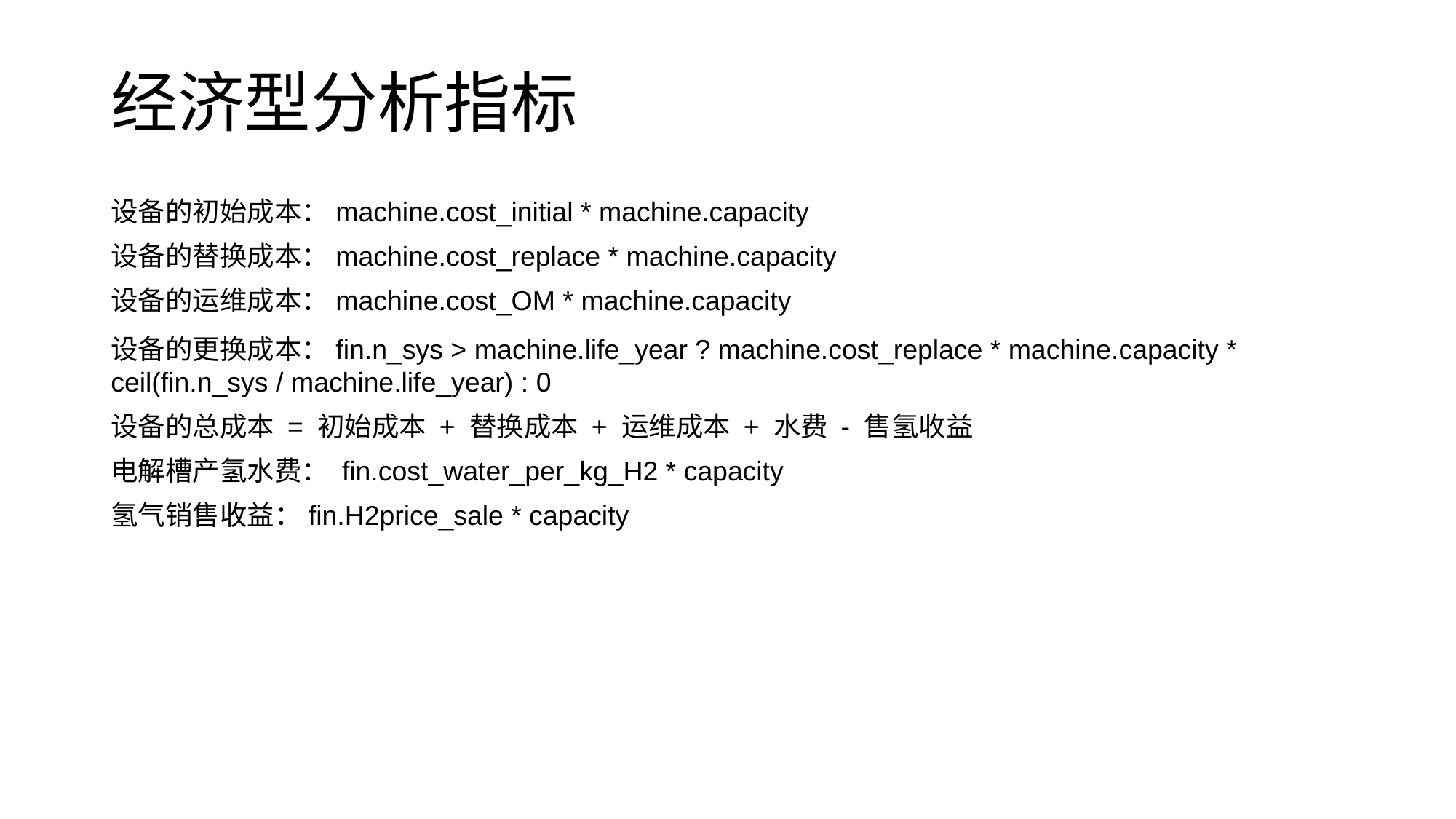

# 经济型分析指标
设备的初始成本：machine.cost_initial * machine.capacity
设备的替换成本：machine.cost_replace * machine.capacity
设备的运维成本：machine.cost_OM * machine.capacity
设备的更换成本：fin.n_sys > machine.life_year ? machine.cost_replace * machine.capacity * ceil(fin.n_sys / machine.life_year) : 0
设备的总成本 = 初始成本 + 替换成本 + 运维成本 + 水费 - 售氢收益
电解槽产氢水费： fin.cost_water_per_kg_H2 * capacity
氢气销售收益：fin.H2price_sale * capacity